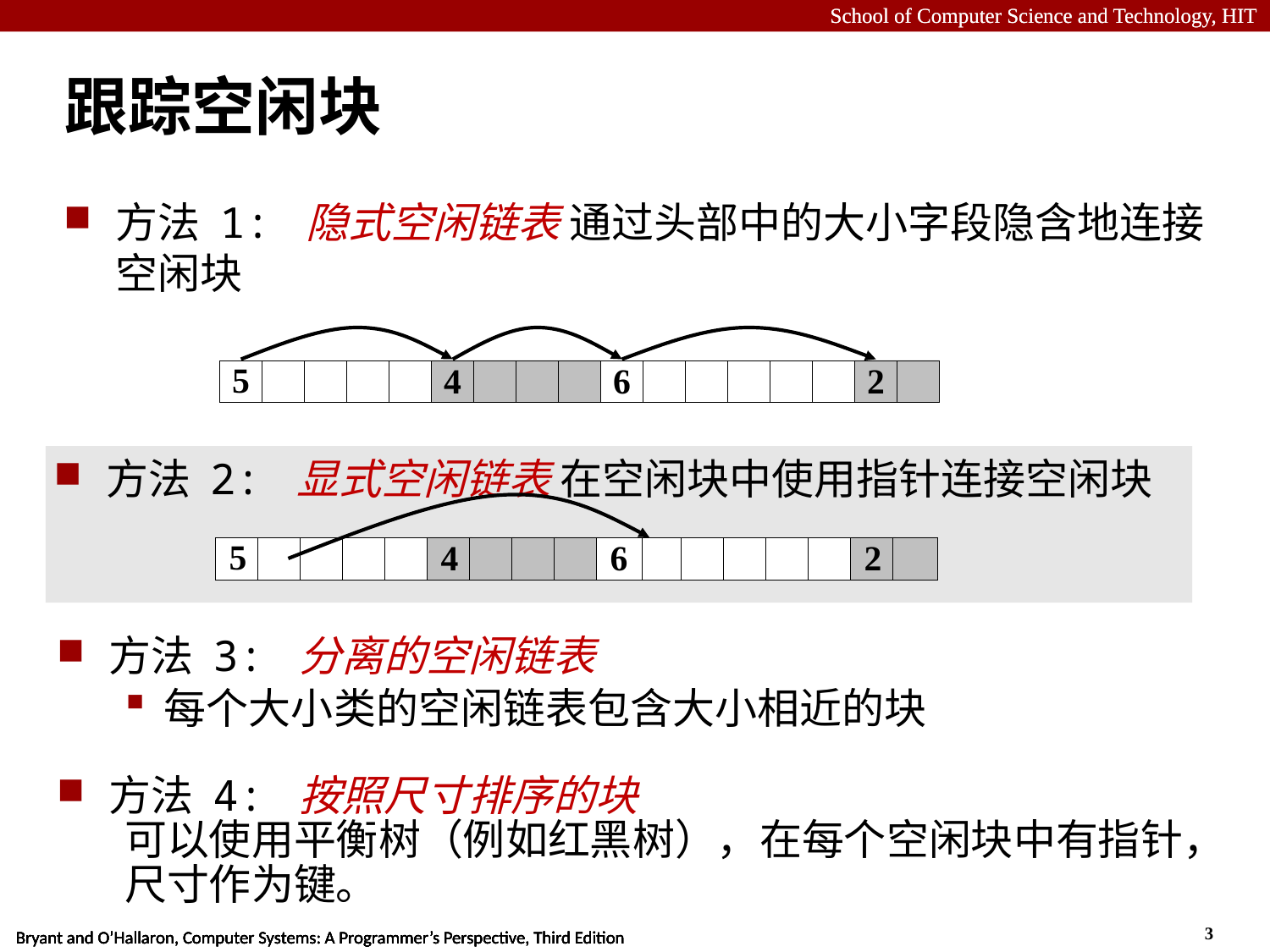

# 跟踪空闲块
方法 1: 隐式空闲链表 通过头部中的大小字段隐含地连接空闲块

5

4

6

2

方法 2: 显式空闲链表 在空闲块中使用指针连接空闲块

5

4

6

2

方法 3: 分离的空闲链表
每个大小类的空闲链表包含大小相近的块
方法 4: 按照尺寸排序的块
可以使用平衡树（例如红黑树），在每个空闲块中有指针，尺寸作为键。